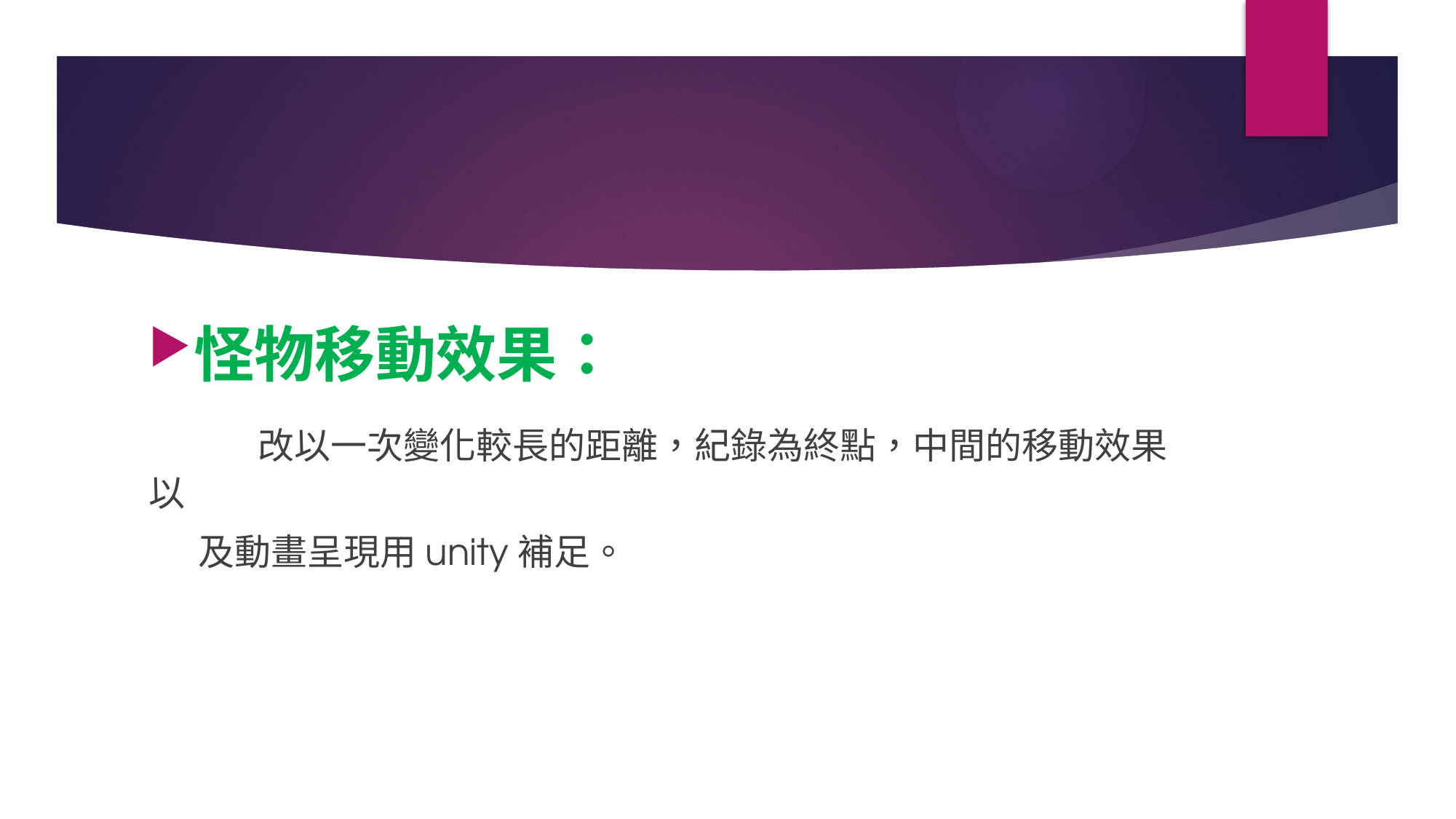

#
怪物移動效果：
	改以一次變化較長的距離，紀錄為終點，中間的移動效果以
     及動畫呈現用unity補足。